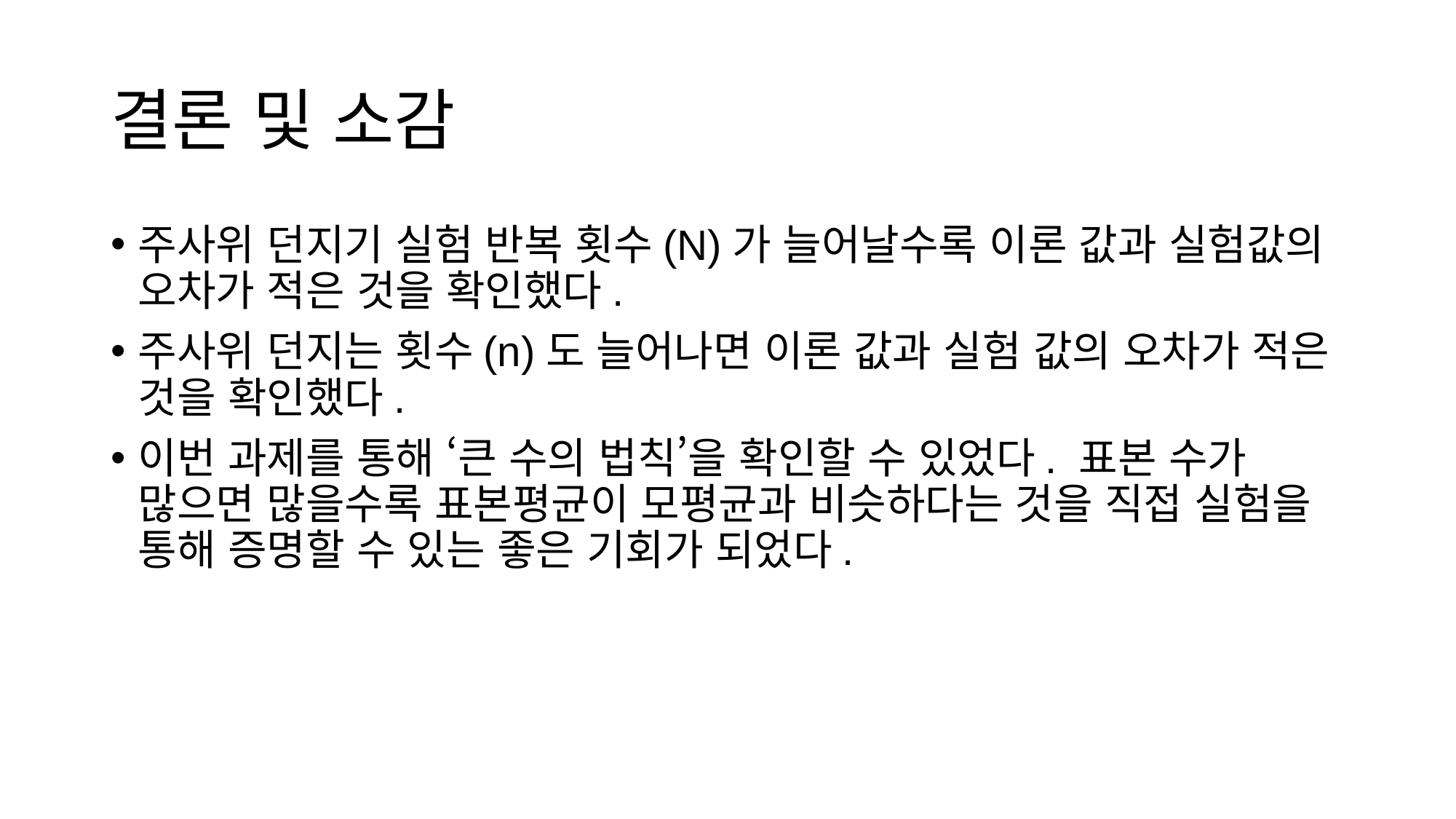

# 결론 및 소감
주사위 던지기 실험 반복 횟수(N)가 늘어날수록 이론 값과 실험값의 오차가 적은 것을 확인했다.
주사위 던지는 횟수(n)도 늘어나면 이론 값과 실험 값의 오차가 적은 것을 확인했다.
이번 과제를 통해 ‘큰 수의 법칙’을 확인할 수 있었다. 표본 수가 많으면 많을수록 표본평균이 모평균과 비슷하다는 것을 직접 실험을 통해 증명할 수 있는 좋은 기회가 되었다.